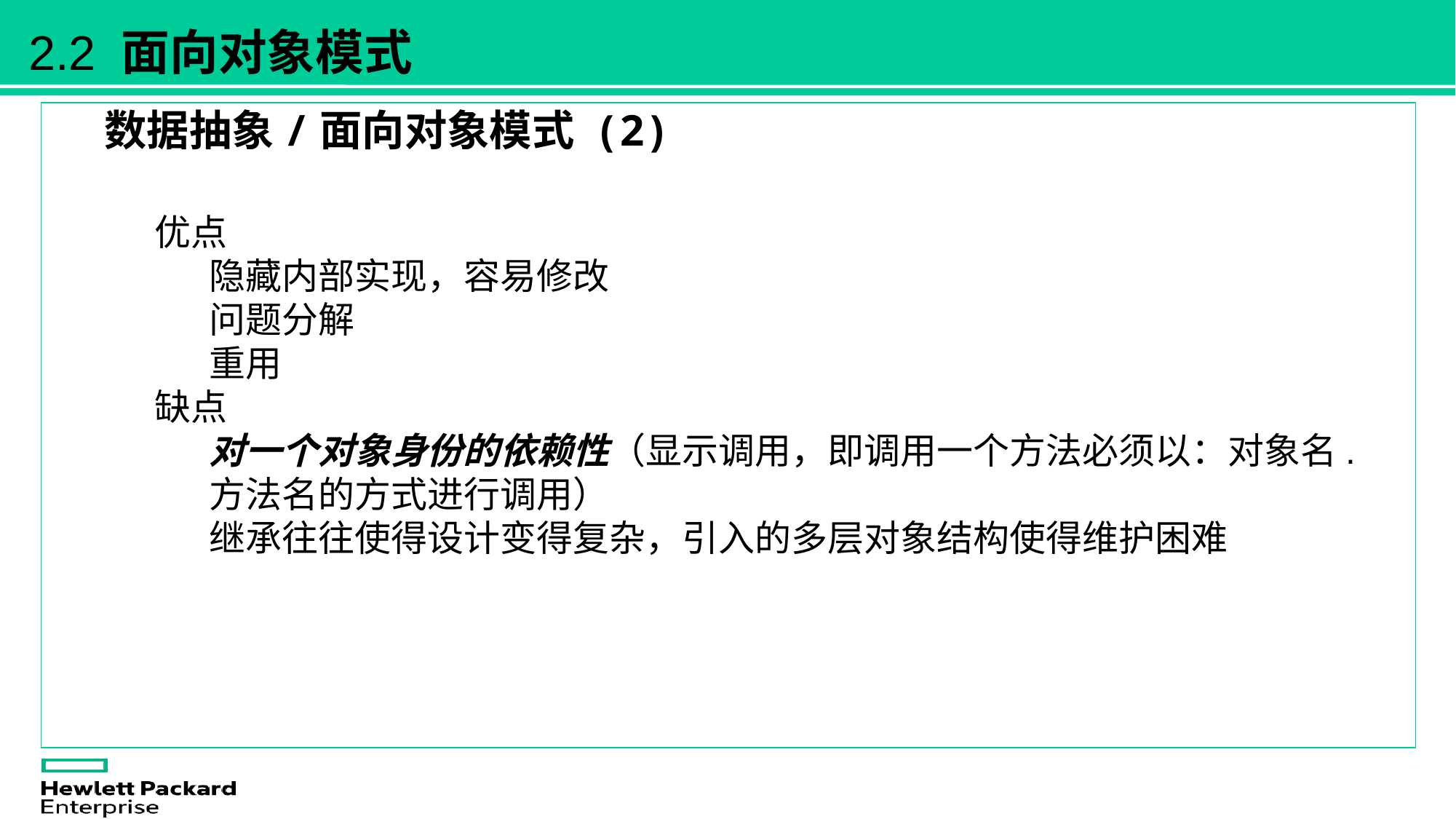

2.2 面向对象模式

数据抽象/面向对象模式 (2)
优点
隐藏内部实现，容易修改
问题分解
重用
缺点
对一个对象身份的依赖性（显示调用，即调用一个方法必须以：对象名.方法名的方式进行调用）
继承往往使得设计变得复杂，引入的多层对象结构使得维护困难